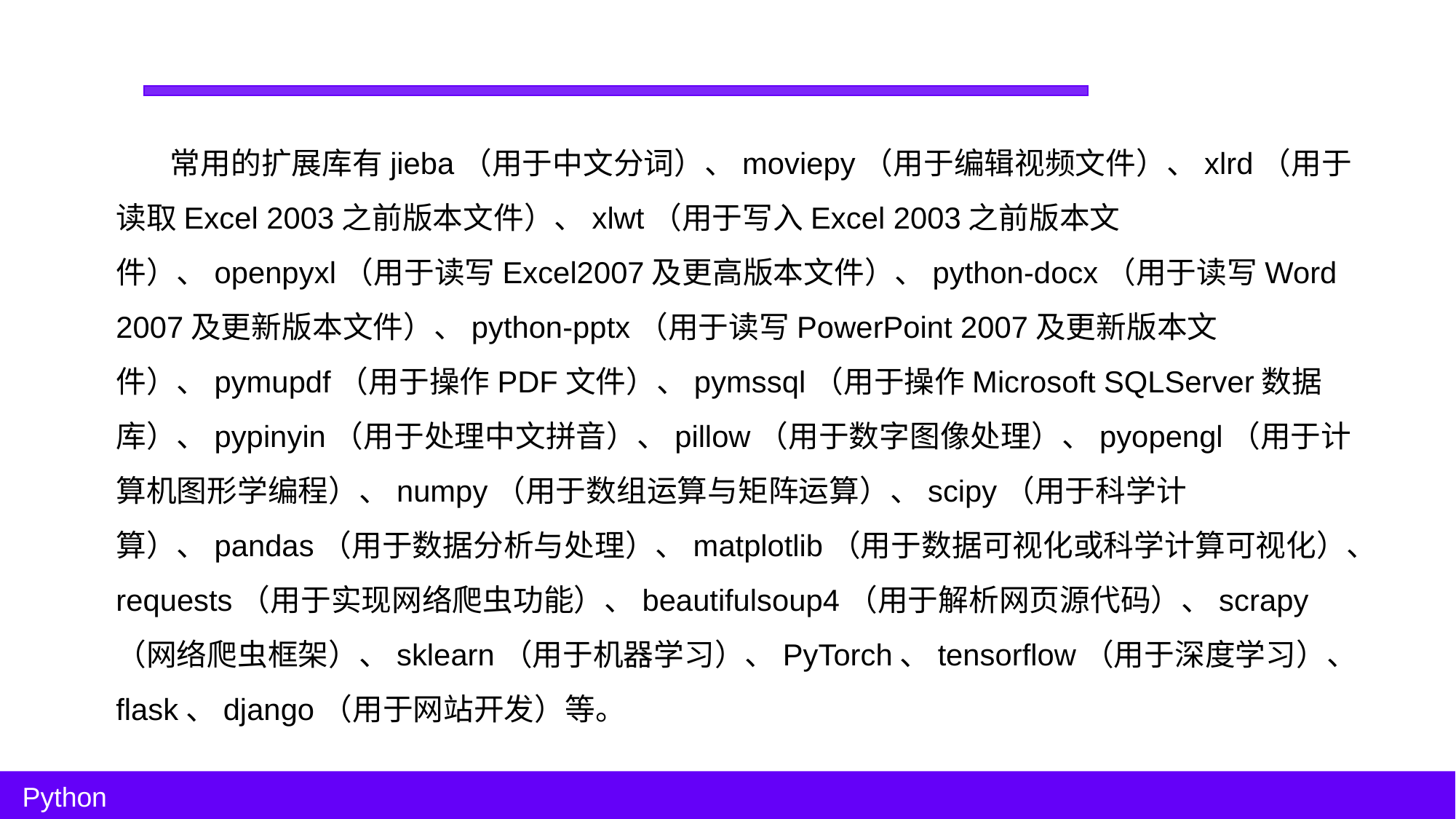

常用的扩展库有jieba（用于中文分词）、moviepy（用于编辑视频文件）、xlrd（用于读取Excel 2003之前版本文件）、xlwt（用于写入Excel 2003之前版本文件）、openpyxl（用于读写Excel2007及更高版本文件）、python-docx（用于读写Word 2007及更新版本文件）、python-pptx（用于读写PowerPoint 2007及更新版本文件）、pymupdf（用于操作PDF文件）、pymssql（用于操作Microsoft SQLServer数据库）、pypinyin（用于处理中文拼音）、pillow（用于数字图像处理）、pyopengl（用于计算机图形学编程）、numpy（用于数组运算与矩阵运算）、scipy（用于科学计算）、pandas（用于数据分析与处理）、matplotlib（用于数据可视化或科学计算可视化）、requests（用于实现网络爬虫功能）、beautifulsoup4（用于解析网页源代码）、scrapy（网络爬虫框架）、sklearn（用于机器学习）、PyTorch、tensorflow（用于深度学习）、flask、django（用于网站开发）等。